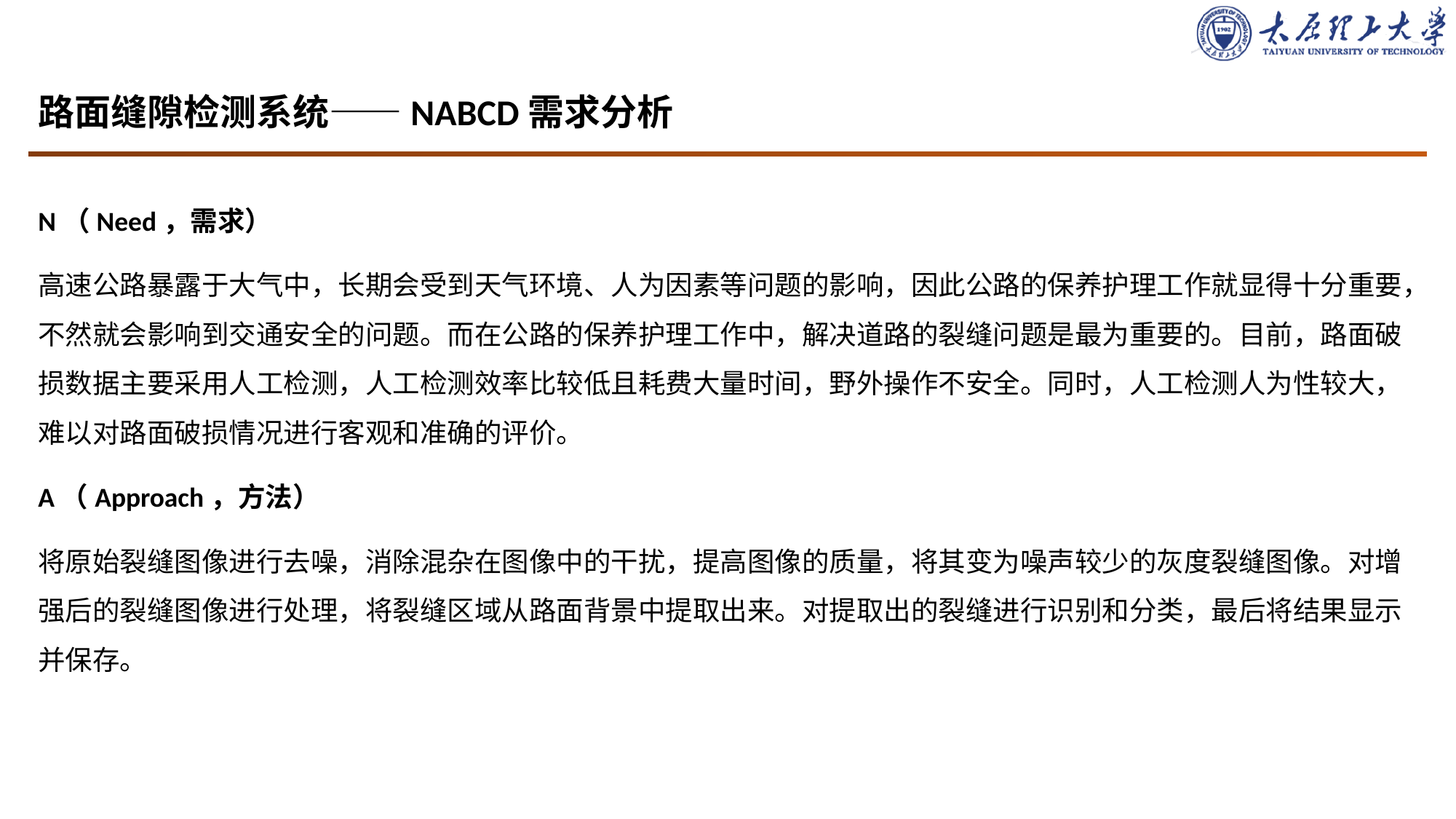

# 路面缝隙检测系统——NABCD需求分析
N（Need，需求）
高速公路暴露于大气中，长期会受到天气环境、人为因素等问题的影响，因此公路的保养护理工作就显得十分重要，不然就会影响到交通安全的问题。而在公路的保养护理工作中，解决道路的裂缝问题是最为重要的。目前，路面破损数据主要采用人工检测，人工检测效率比较低且耗费大量时间，野外操作不安全。同时，人工检测人为性较大，难以对路面破损情况进行客观和准确的评价。
A（Approach，方法）
将原始裂缝图像进行去噪，消除混杂在图像中的干扰，提高图像的质量，将其变为噪声较少的灰度裂缝图像。对增强后的裂缝图像进行处理，将裂缝区域从路面背景中提取出来。对提取出的裂缝进行识别和分类，最后将结果显示并保存。